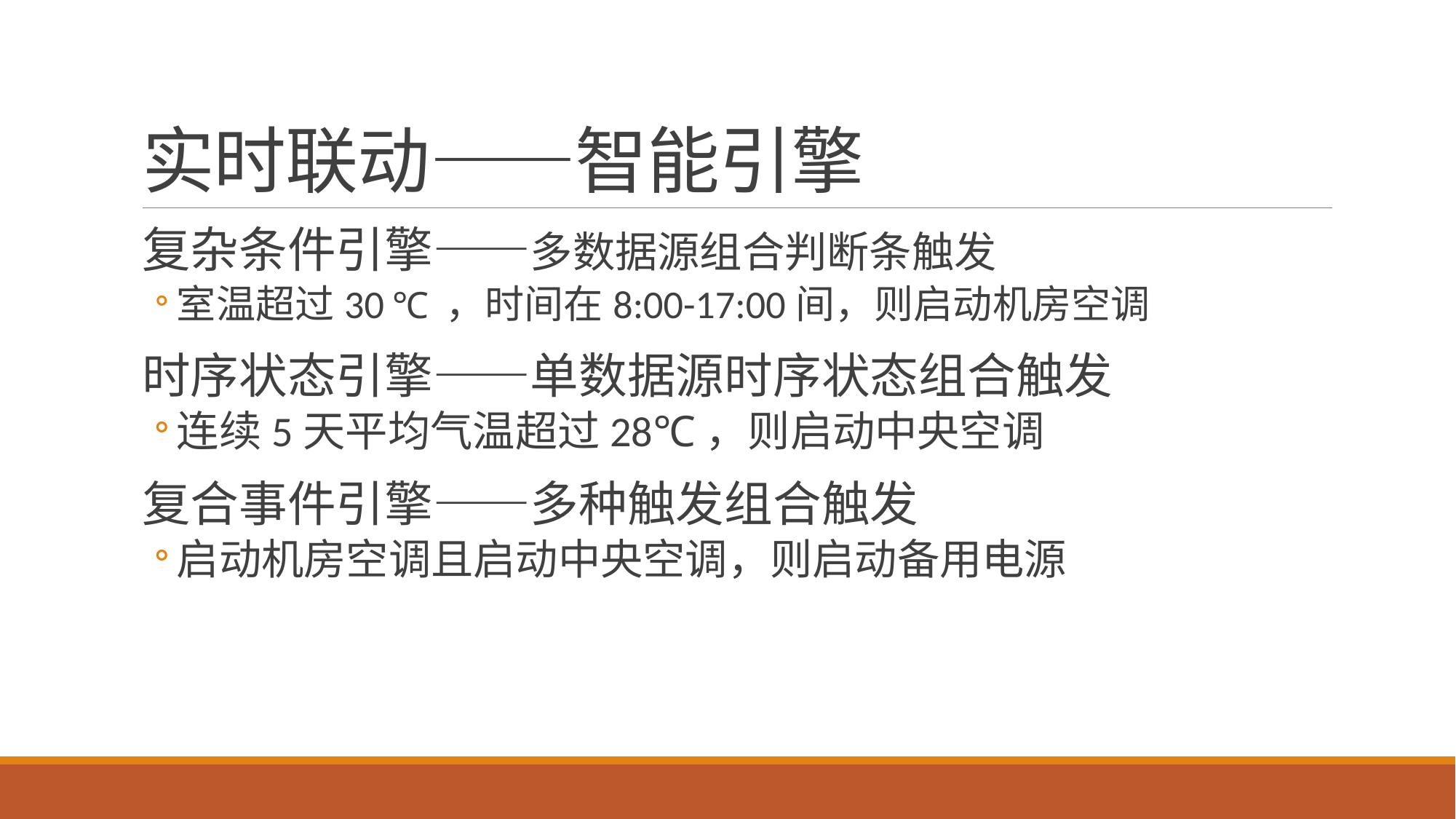

# 实时联动——智能引擎
复杂条件引擎——多数据源组合判断条触发
室温超过30 ℃ ，时间在8:00-17:00间，则启动机房空调
时序状态引擎——单数据源时序状态组合触发
连续5天平均气温超过28℃，则启动中央空调
复合事件引擎——多种触发组合触发
启动机房空调且启动中央空调，则启动备用电源